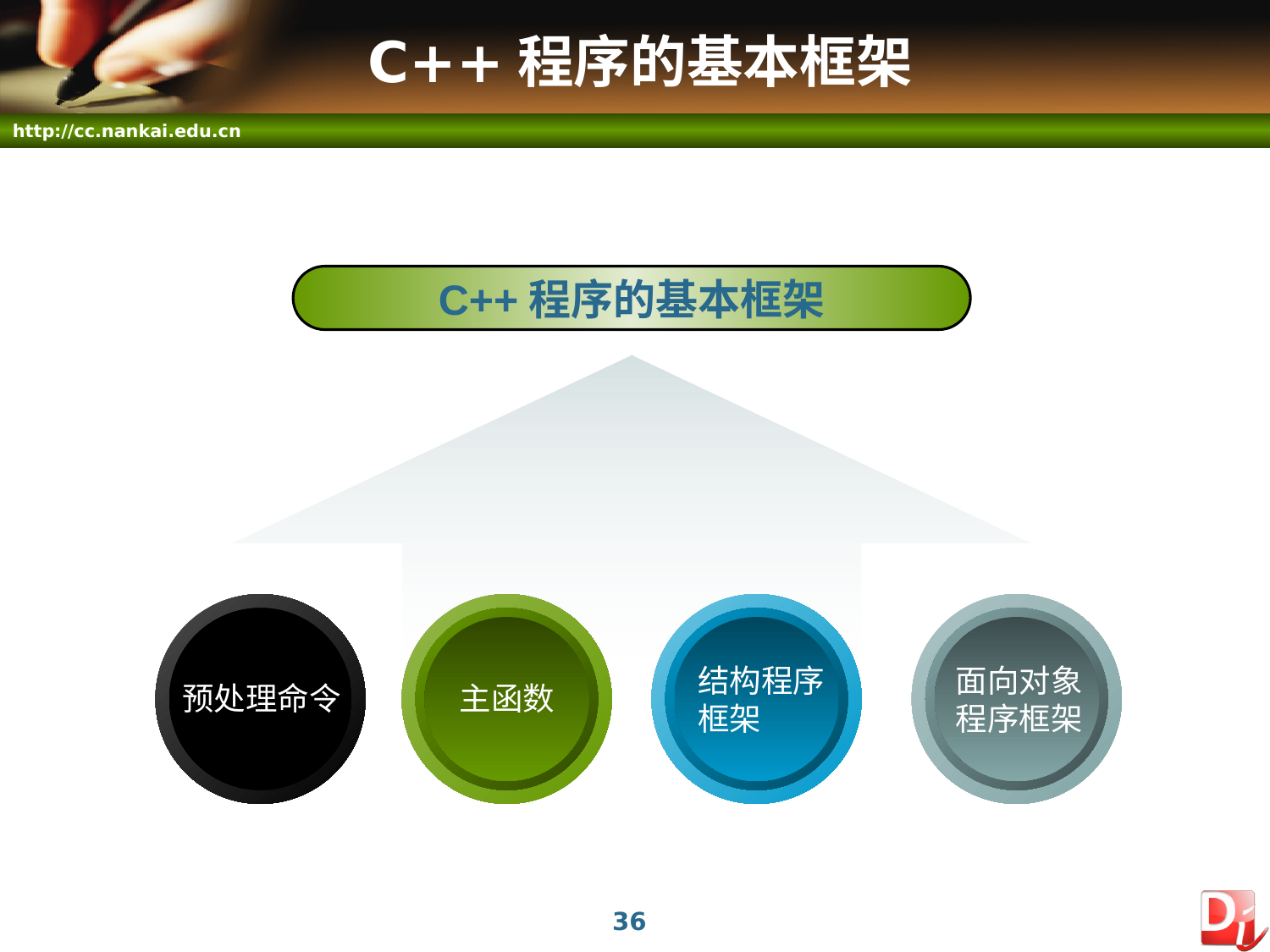

# C++程序的基本框架
C++程序的基本框架

结构程序
框架
面向对象
程序框架
预处理命令
主函数
36